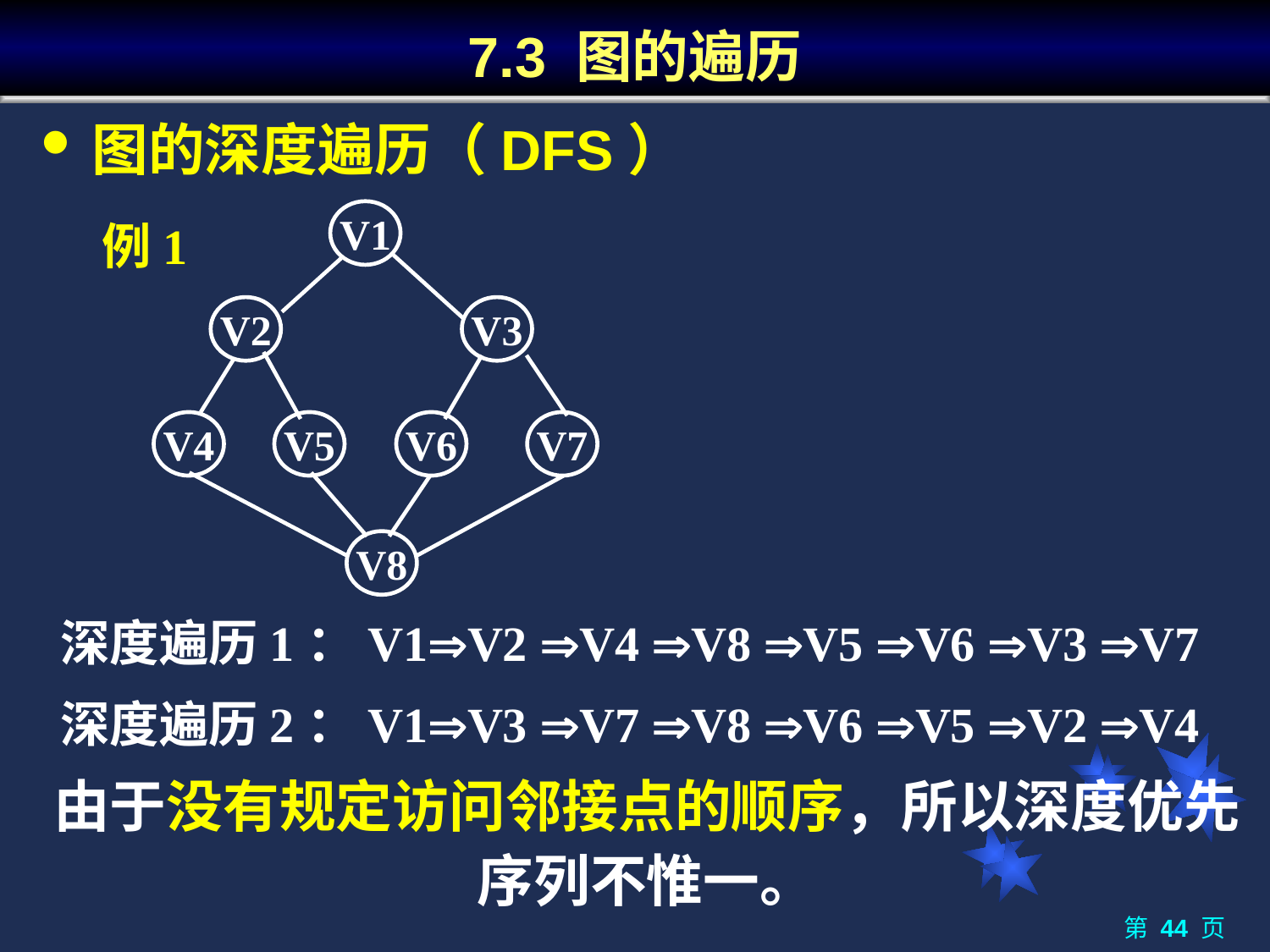

# 7.3 图的遍历
图的深度遍历（DFS）
V1
例1

V2
V3

V4
V5
V6
V7

V8
深度遍历1：V1⇒V2 ⇒V4 ⇒V8 ⇒V5 ⇒V6 ⇒V3 ⇒V7
深度遍历2：V1⇒V3 ⇒V7 ⇒V8 ⇒V6 ⇒V5 ⇒V2 ⇒V4
由于没有规定访问邻接点的顺序，所以深度优先序列不惟一。
第 44 页